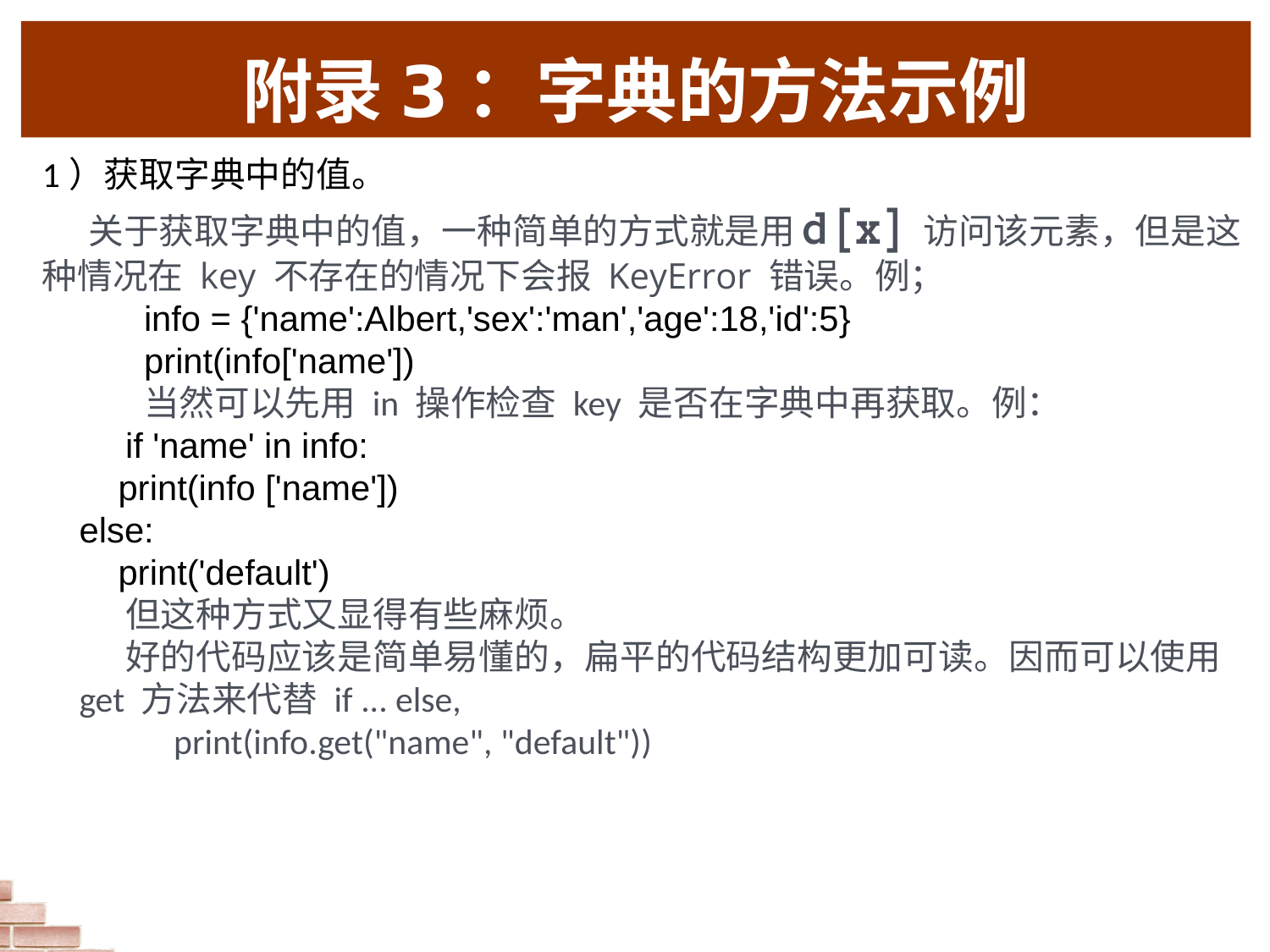

# 附录3：字典的方法示例
1）获取字典中的值。
关于获取字典中的值，一种简单的方式就是用d[x]访问该元素，但是这种情况在 key 不存在的情况下会报 KeyError 错误。例；
info = {'name':Albert,'sex':'man','age':18,'id':5}
print(info['name'])
当然可以先用 in 操作检查 key 是否在字典中再获取。例：
if 'name' in info:
    print(info ['name'])
else:
    print('default')
但这种方式又显得有些麻烦。
好的代码应该是简单易懂的，扁平的代码结构更加可读。因而可以使用 get 方法来代替 if ... else,
      print(info.get("name", "default"))